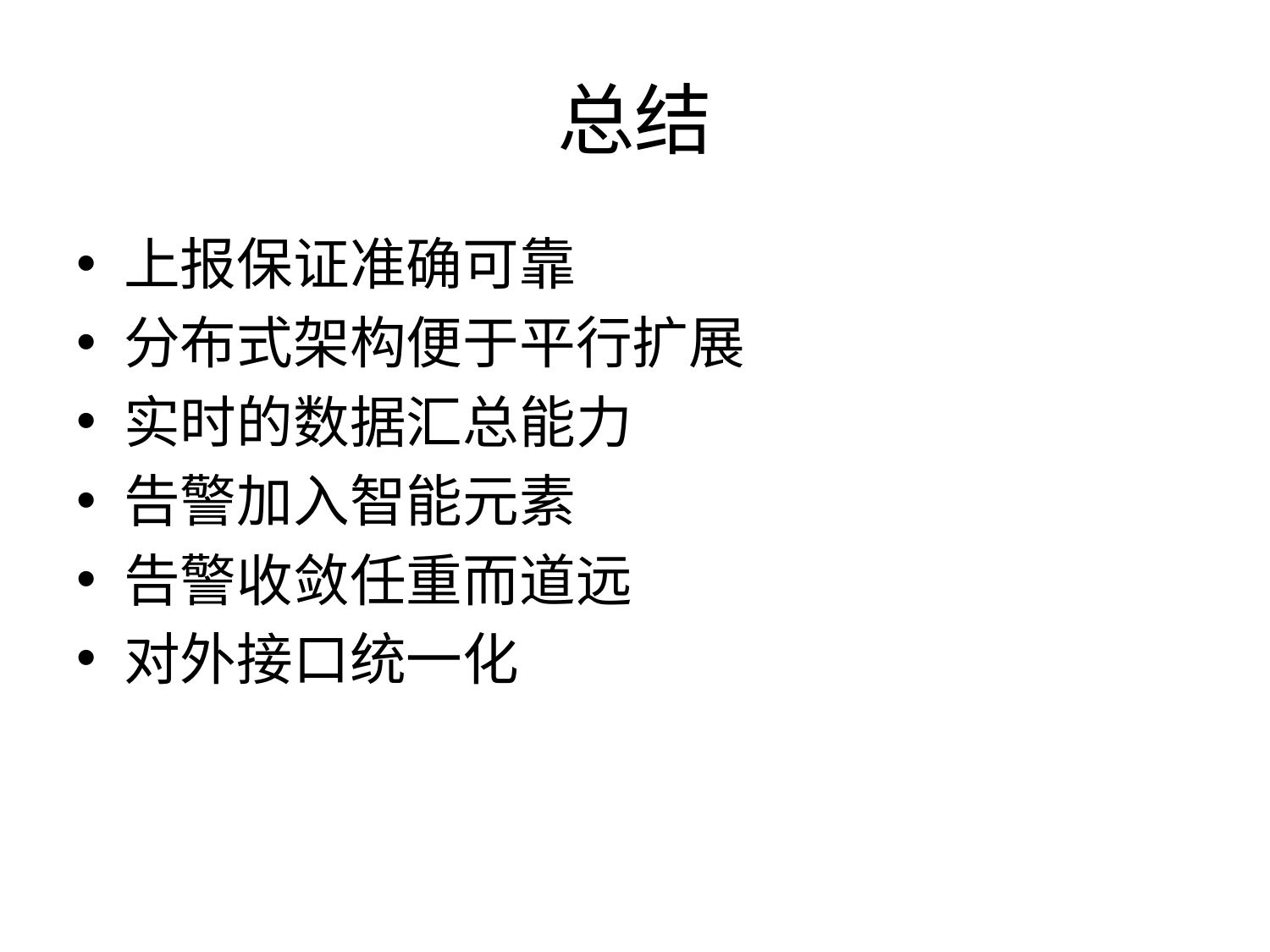

# 总结
上报保证准确可靠
分布式架构便于平行扩展
实时的数据汇总能力
告警加入智能元素
告警收敛任重而道远
对外接口统一化